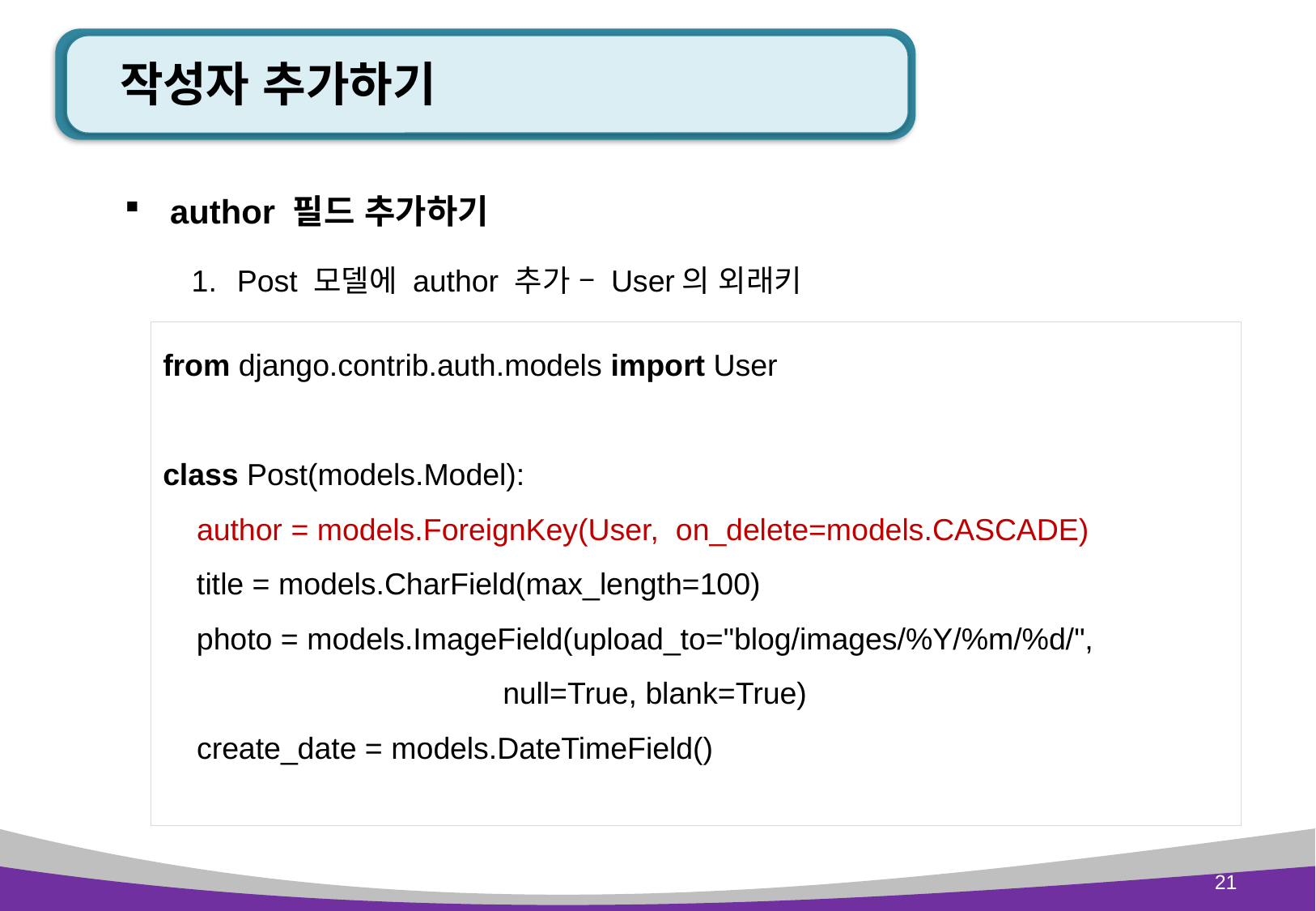

# 작성자 추가하기
author 필드 추가하기
Post 모델에 author 추가 – User의 외래키
from django.contrib.auth.models import User

class Post(models.Model):
    author = models.ForeignKey(User,  on_delete=models.CASCADE)
    title = models.CharField(max_length=100)
    photo = models.ImageField(upload_to="blog/images/%Y/%m/%d/",
                                        null=True, blank=True)
    create_date = models.DateTimeField()

21